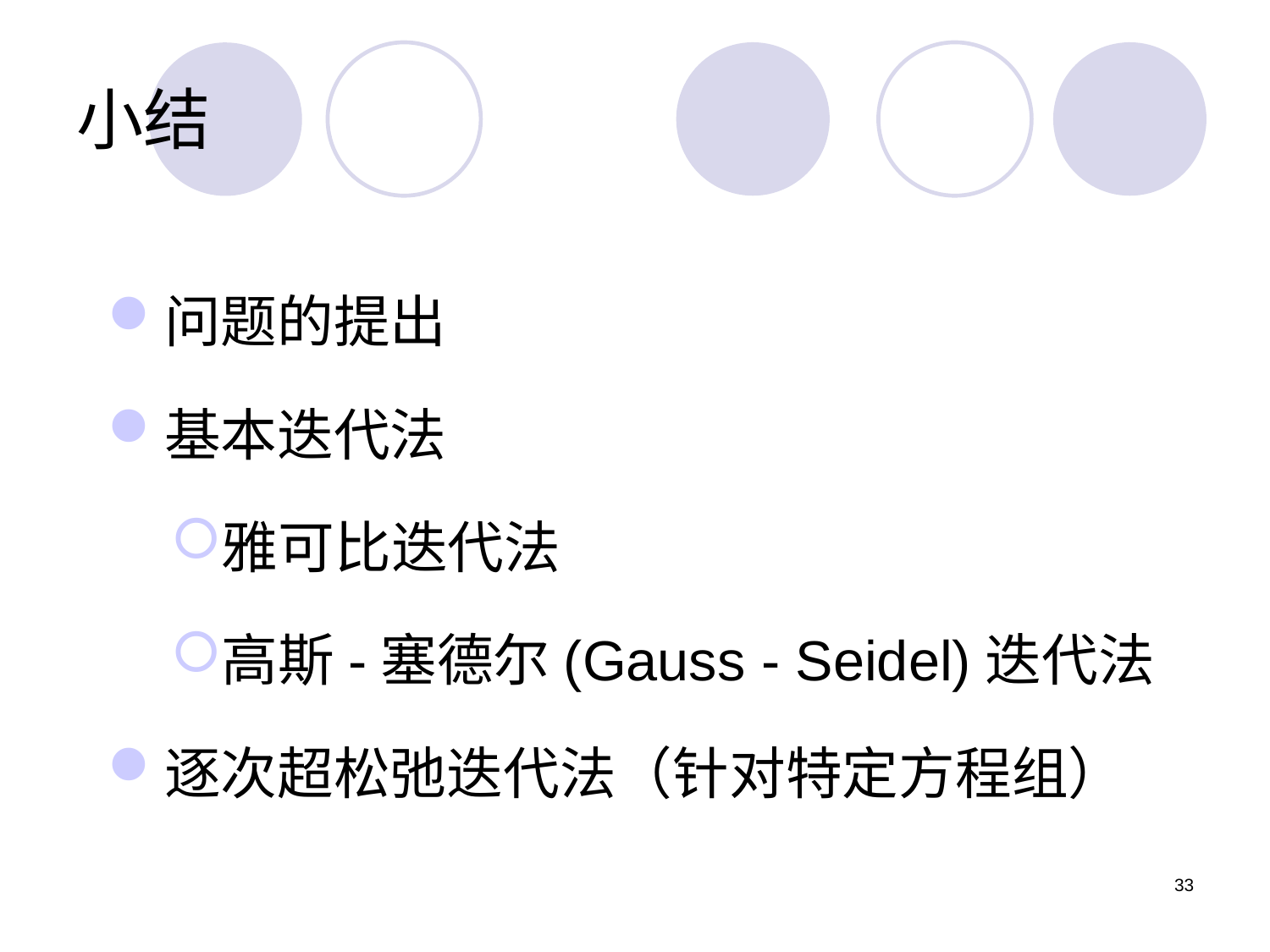

# 小结
问题的提出
基本迭代法
雅可比迭代法
高斯-塞德尔(Gauss - Seidel)迭代法
逐次超松弛迭代法（针对特定方程组）
33